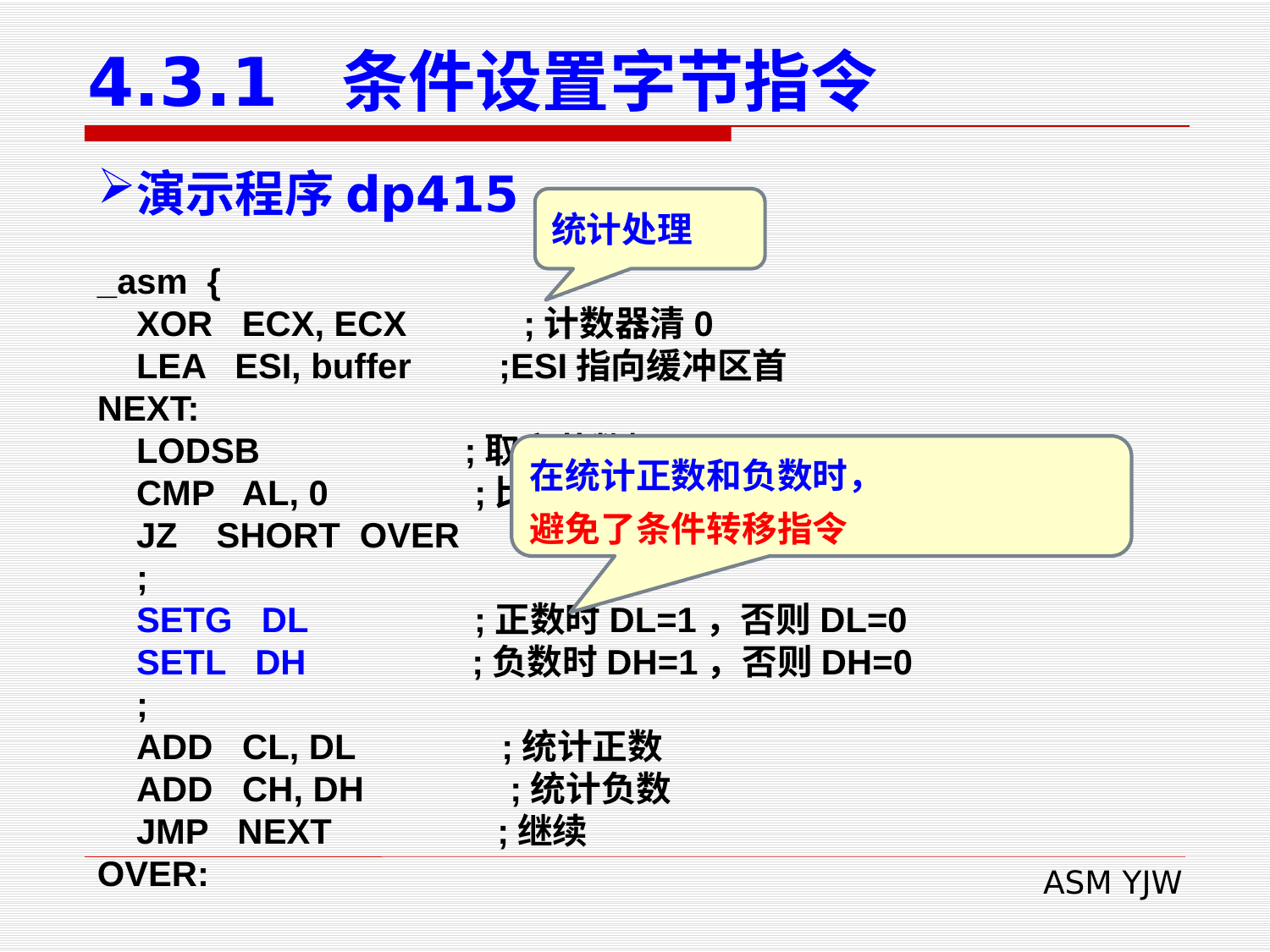

# 4.3.1  条件设置字节指令
演示程序dp415
统计处理
_asm  {
    XOR   ECX, ECX            ;计数器清0
    LEA   ESI, buffer         ;ESI指向缓冲区首
NEXT:
    LODSB                     ;取字节数据
    CMP   AL, 0               ;比较，会影响各状态标志
    JZ    SHORT  OVER         ;如果结束，则跳转
    ;
    SETG   DL                 ;正数时DL=1，否则DL=0
    SETL   DH                 ;负数时DH=1，否则DH=0
    ;
    ADD   CL, DL               ;统计正数
    ADD   CH, DH               ;统计负数
    JMP   NEXT                 ;继续
OVER:
在统计正数和负数时，
避免了条件转移指令